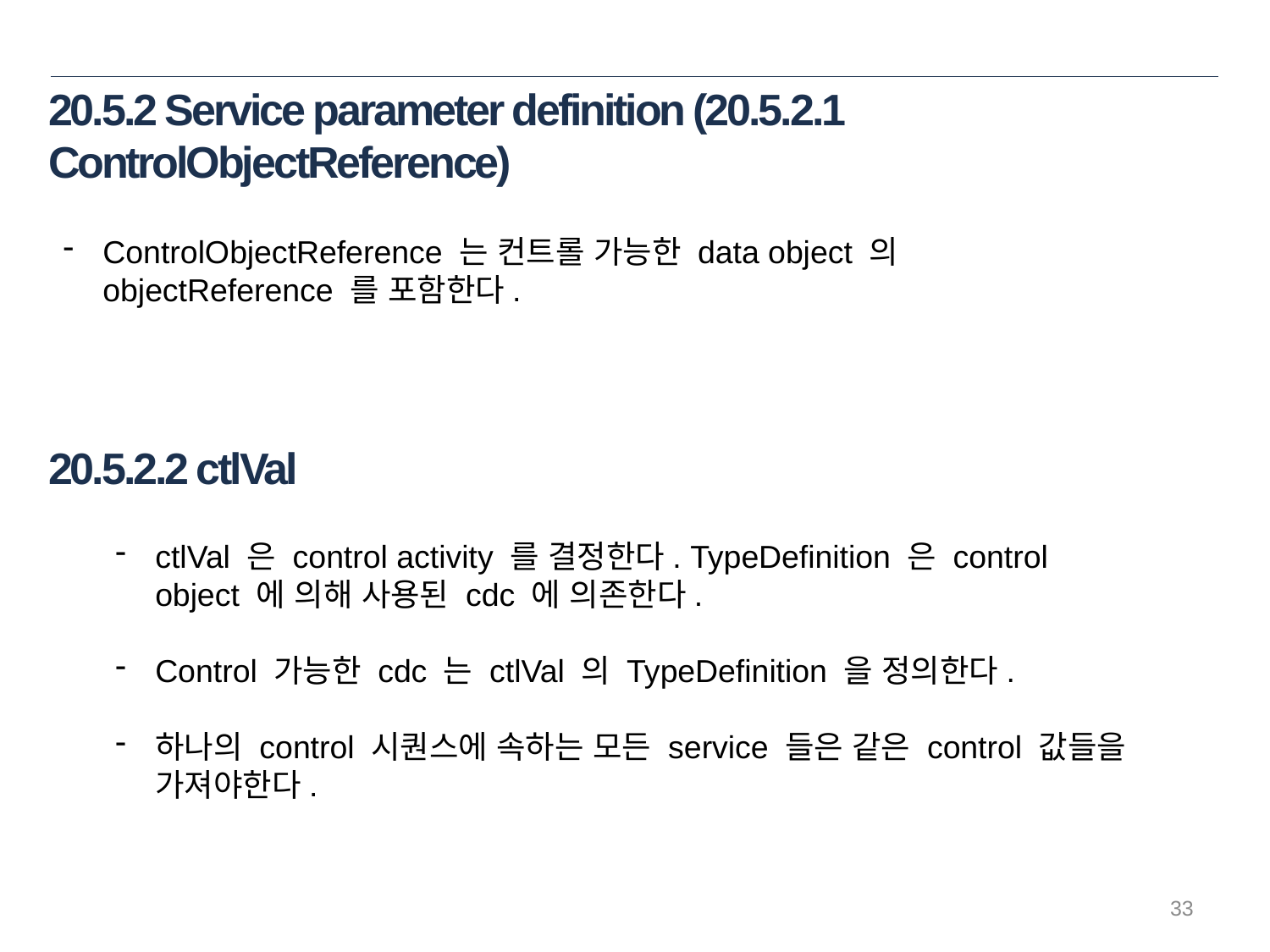

20.5.2 Service parameter definition (20.5.2.1 ControlObjectReference)

ControlObjectReference 는 컨트롤 가능한 data object 의 objectReference 를 포함한다.
20.5.2.2 ctlVal
ctlVal 은 control activity 를 결정한다. TypeDefinition 은 control object 에 의해 사용된 cdc 에 의존한다.

Control 가능한 cdc 는 ctlVal 의 TypeDefinition 을 정의한다.

하나의 control 시퀀스에 속하는 모든 service 들은 같은 control 값들을 가져야한다.
33